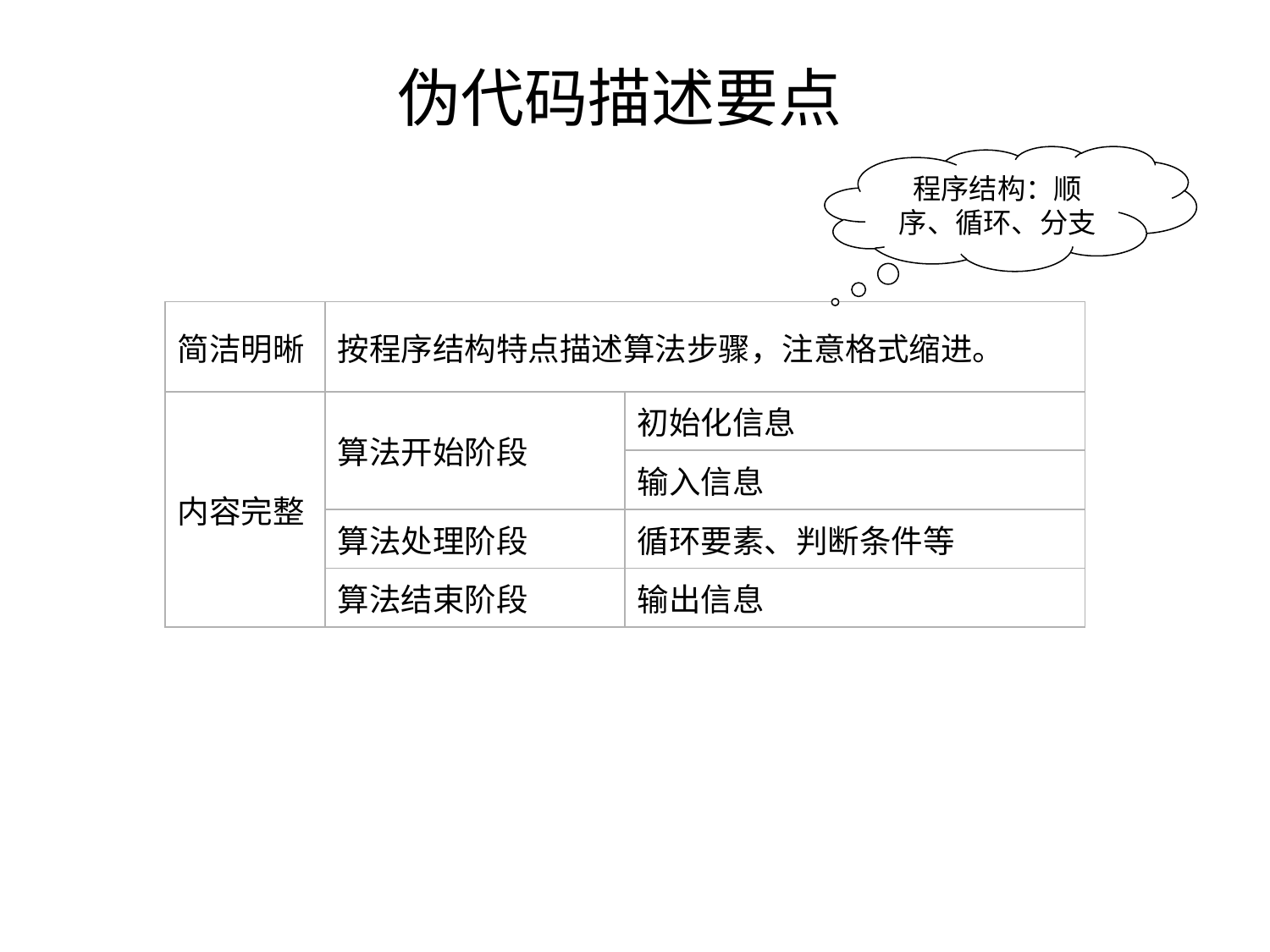

# 伪代码描述要点
程序结构：顺序、循环、分支
| 简洁明晰 | 按程序结构特点描述算法步骤，注意格式缩进。 |  |
| --- | --- | --- |
| 内容完整 | 算法开始阶段 | 初始化信息 |
|  |  | 输入信息 |
|  | 算法处理阶段 | 循环要素、判断条件等 |
|  | 算法结束阶段 | 输出信息 |
57